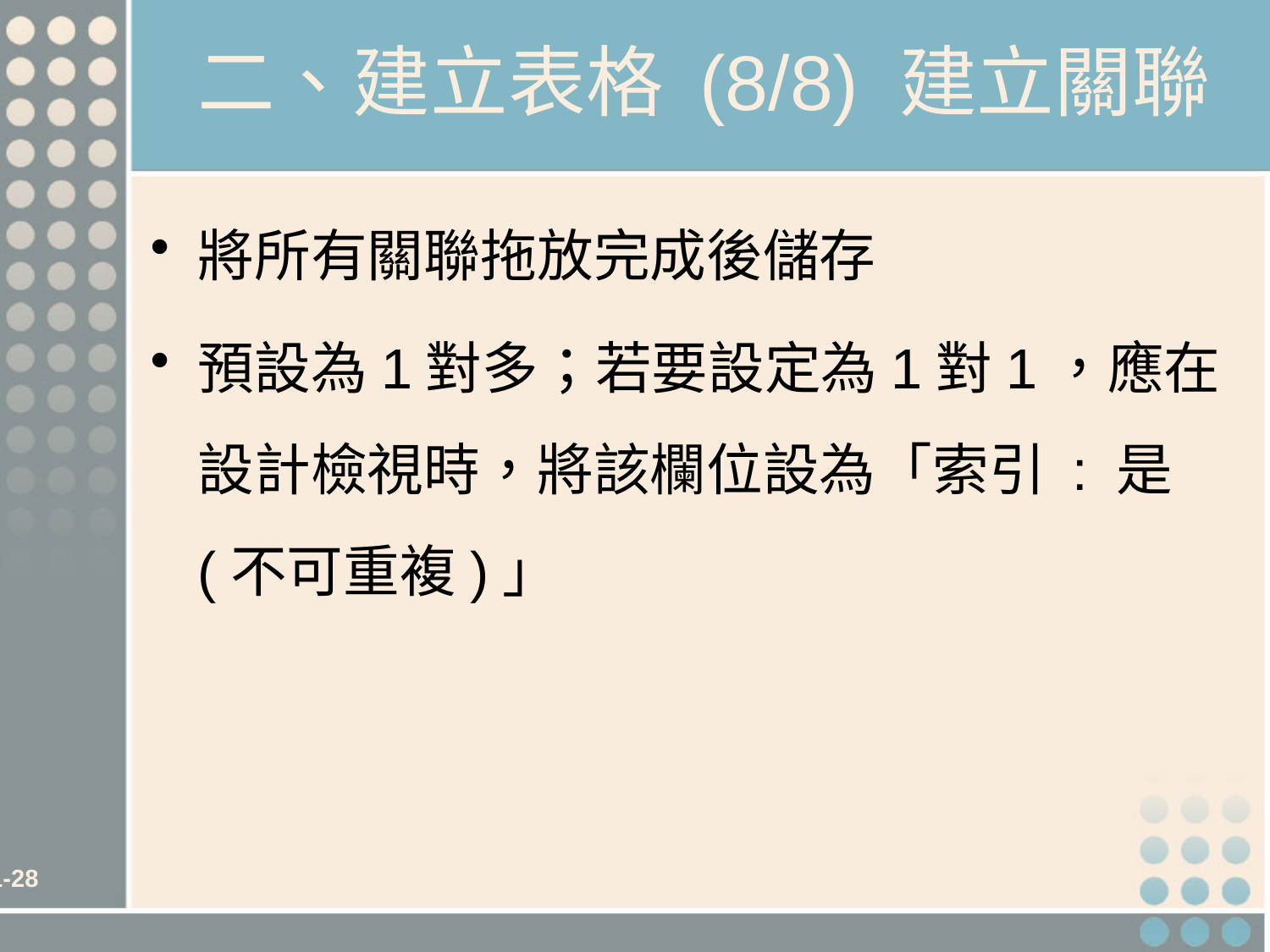

# 二、建立表格 (8/8) 建立關聯
將所有關聯拖放完成後儲存
預設為1對多；若要設定為1對1，應在設計檢視時，將該欄位設為「索引 : 是(不可重複)」